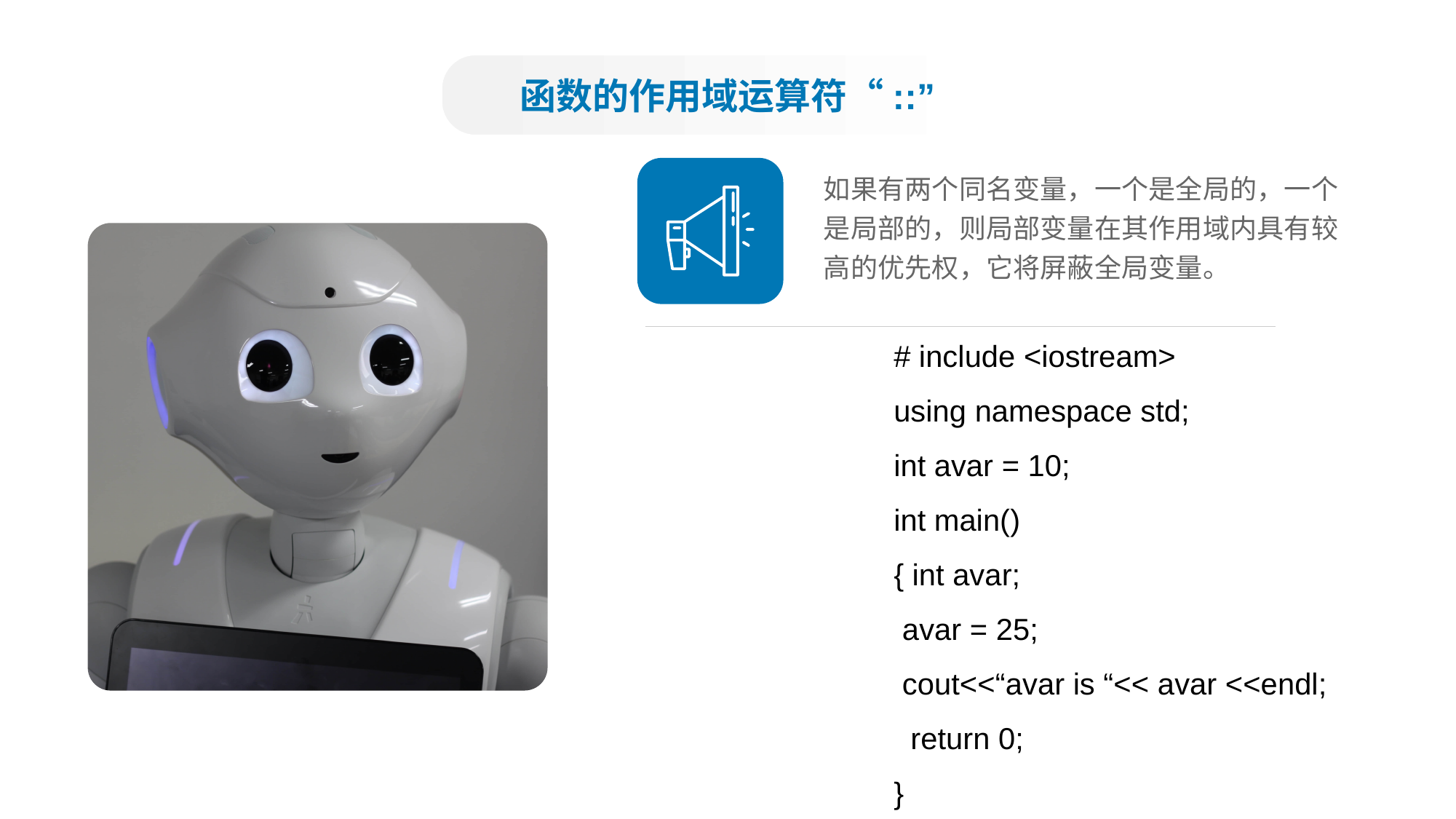

函数的作用域运算符“::”

如果有两个同名变量，一个是全局的，一个
是局部的，则局部变量在其作用域内具有较
高的优先权，它将屏蔽全局变量。

# include <iostream>
using namespace std;
int avar = 10;
int main()
{ int avar;
 avar = 25;
 cout<<“avar is “<< avar <<endl;
  return 0;
}